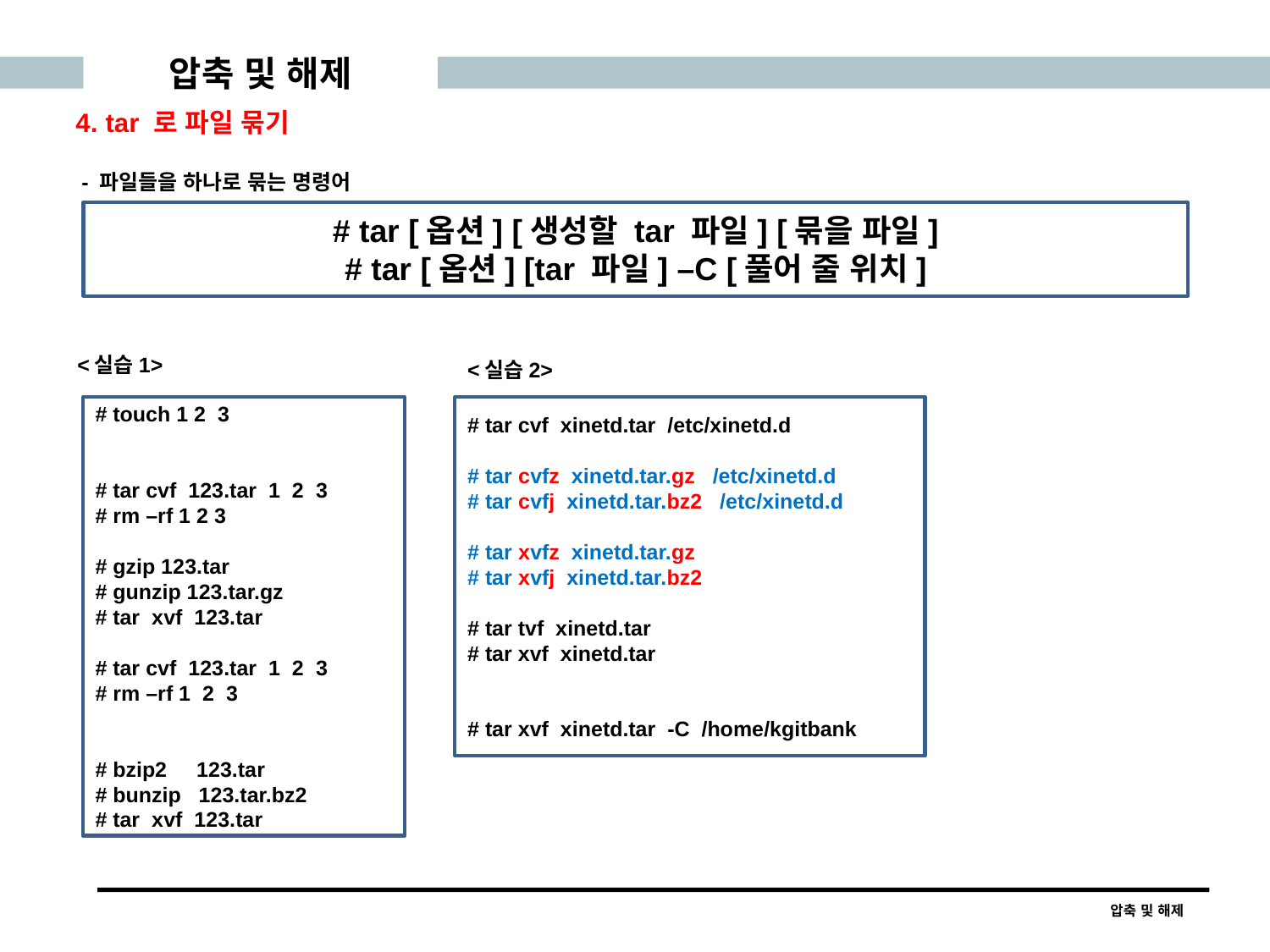

압축 및 해제

4. tar 로 파일 묶기

 - 파일들을 하나로 묶는 명령어
# tar [옵션] [생성할 tar 파일] [묶을 파일]
# tar [옵션] [tar 파일] –C [풀어 줄 위치]
<실습1>
<실습2>
# touch 1 2  3

# tar cvf  123.tar  1  2  3
# rm –rf 1 2 3

# gzip 123.tar
# gunzip 123.tar.gz
# tar  xvf  123.tar

# tar cvf  123.tar  1  2  3
# rm –rf 1  2  3

# bzip2     123.tar
# bunzip   123.tar.bz2
# tar  xvf  123.tar
# tar cvf  xinetd.tar  /etc/xinetd.d
# tar cvfz  xinetd.tar.gz   /etc/xinetd.d
# tar cvfj  xinetd.tar.bz2   /etc/xinetd.d

# tar xvfz  xinetd.tar.gz
# tar xvfj  xinetd.tar.bz2

# tar tvf  xinetd.tar
# tar xvf  xinetd.tar

# tar xvf  xinetd.tar  -C  /home/kgitbank

압축 및 해제